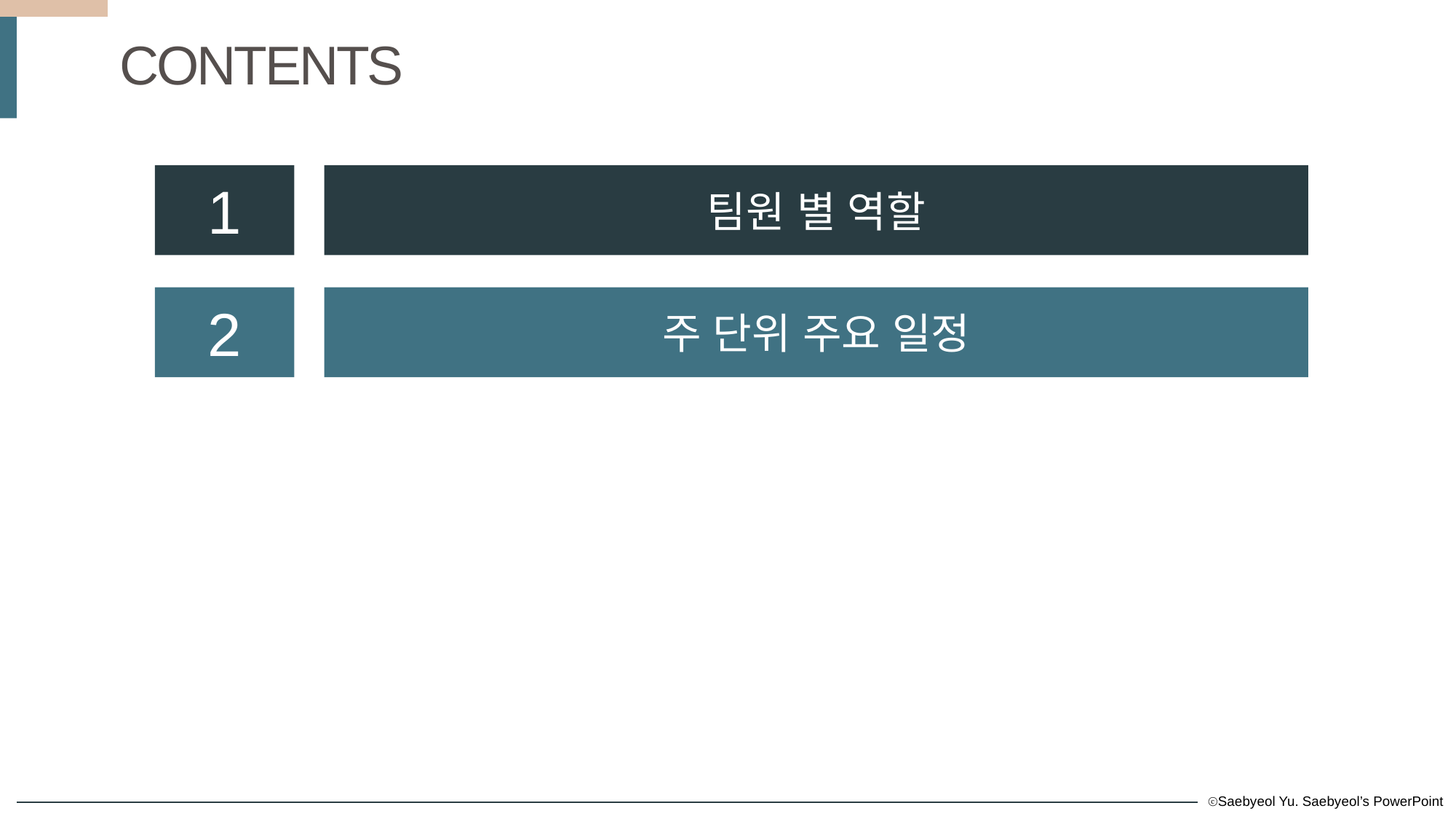

CONTENTS
1
팀원 별 역할
2
주 단위 주요 일정